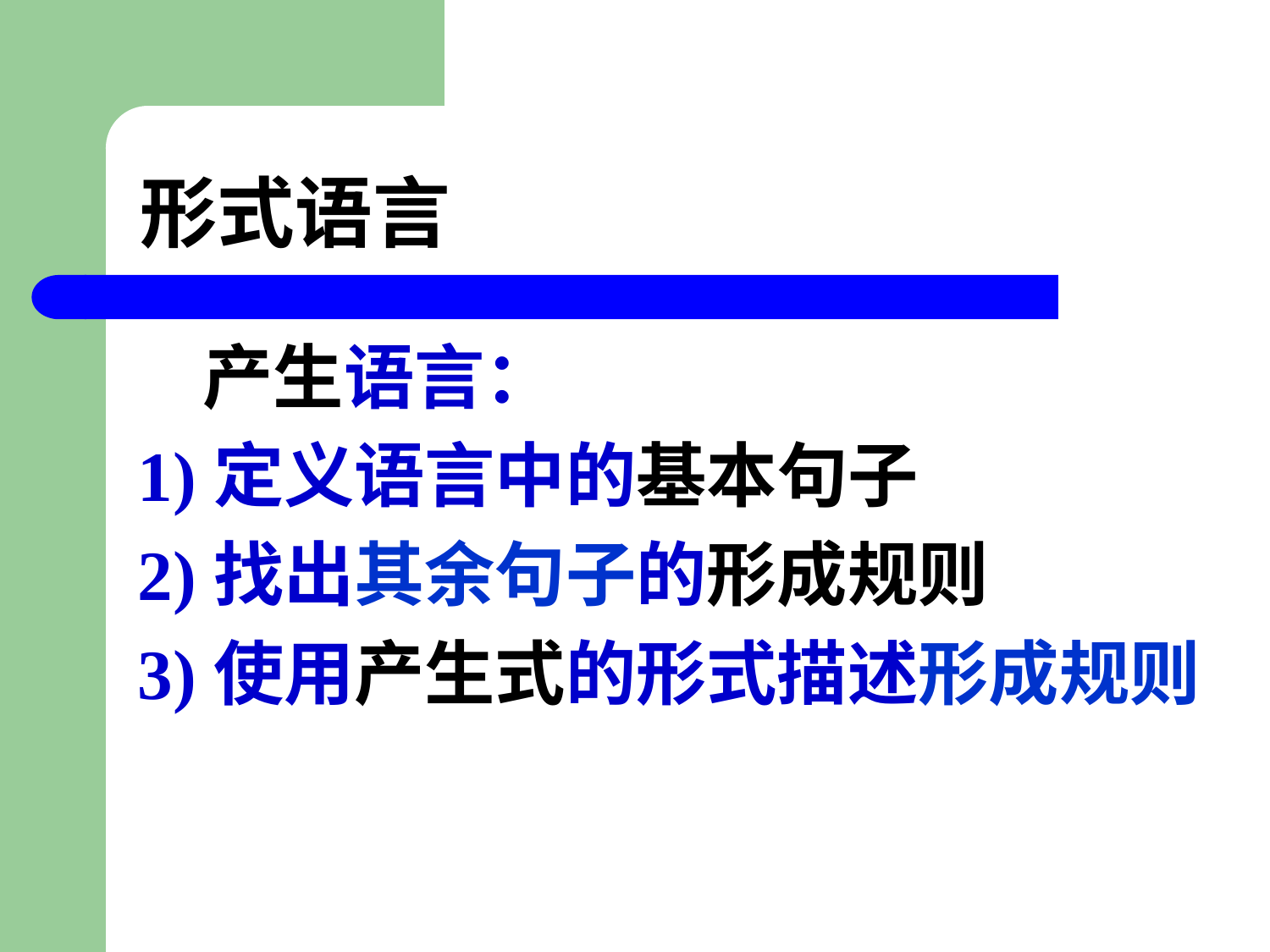

# 形式语言
   产生语言：
1)定义语言中的基本句子
2)找出其余句子的形成规则
3)使用产生式的形式描述形成规则